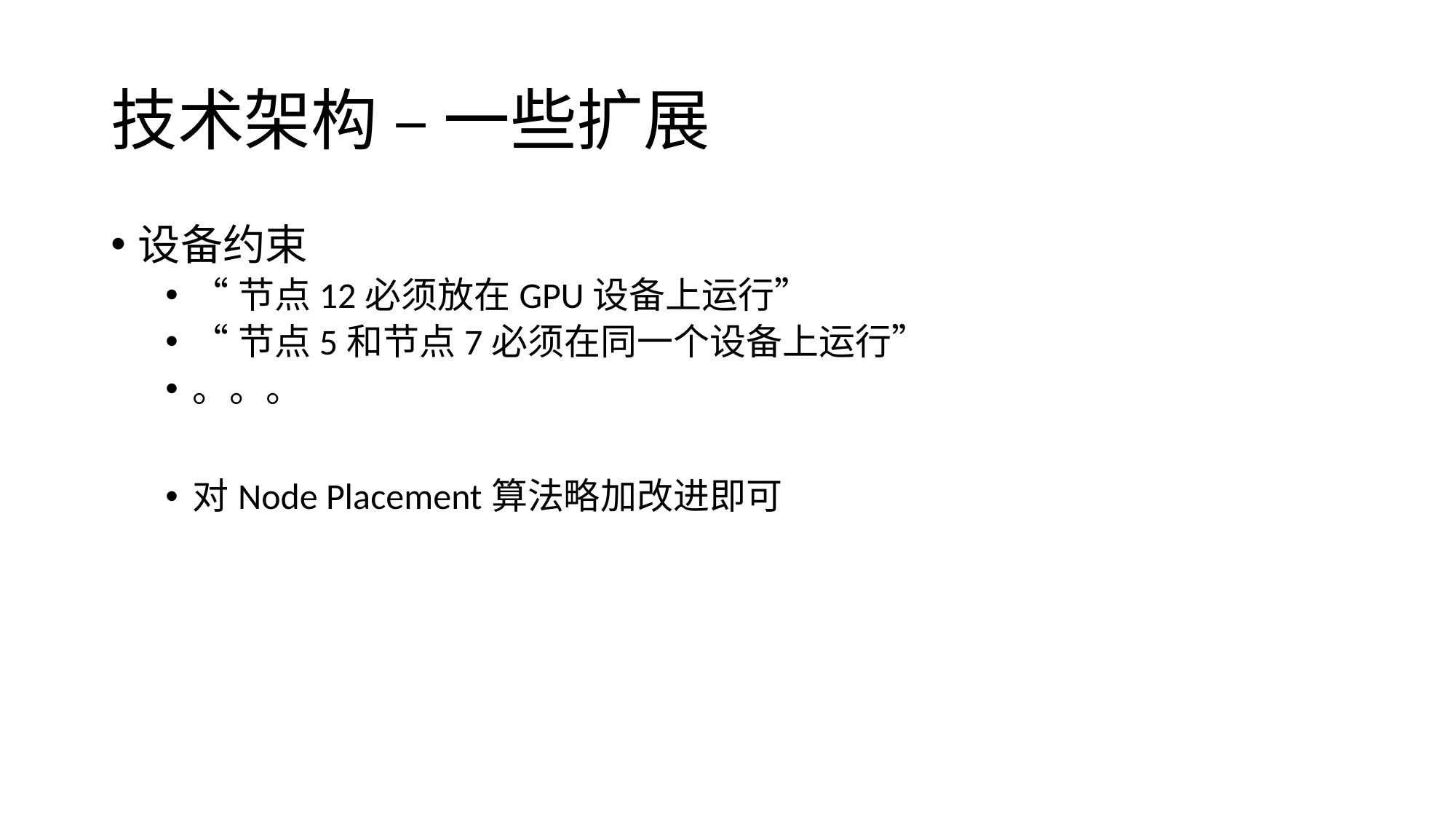

# 技术架构 – 一些扩展
设备约束
“节点12必须放在GPU设备上运行”
“节点5和节点7必须在同一个设备上运行”
。。。

对Node Placement算法略加改进即可